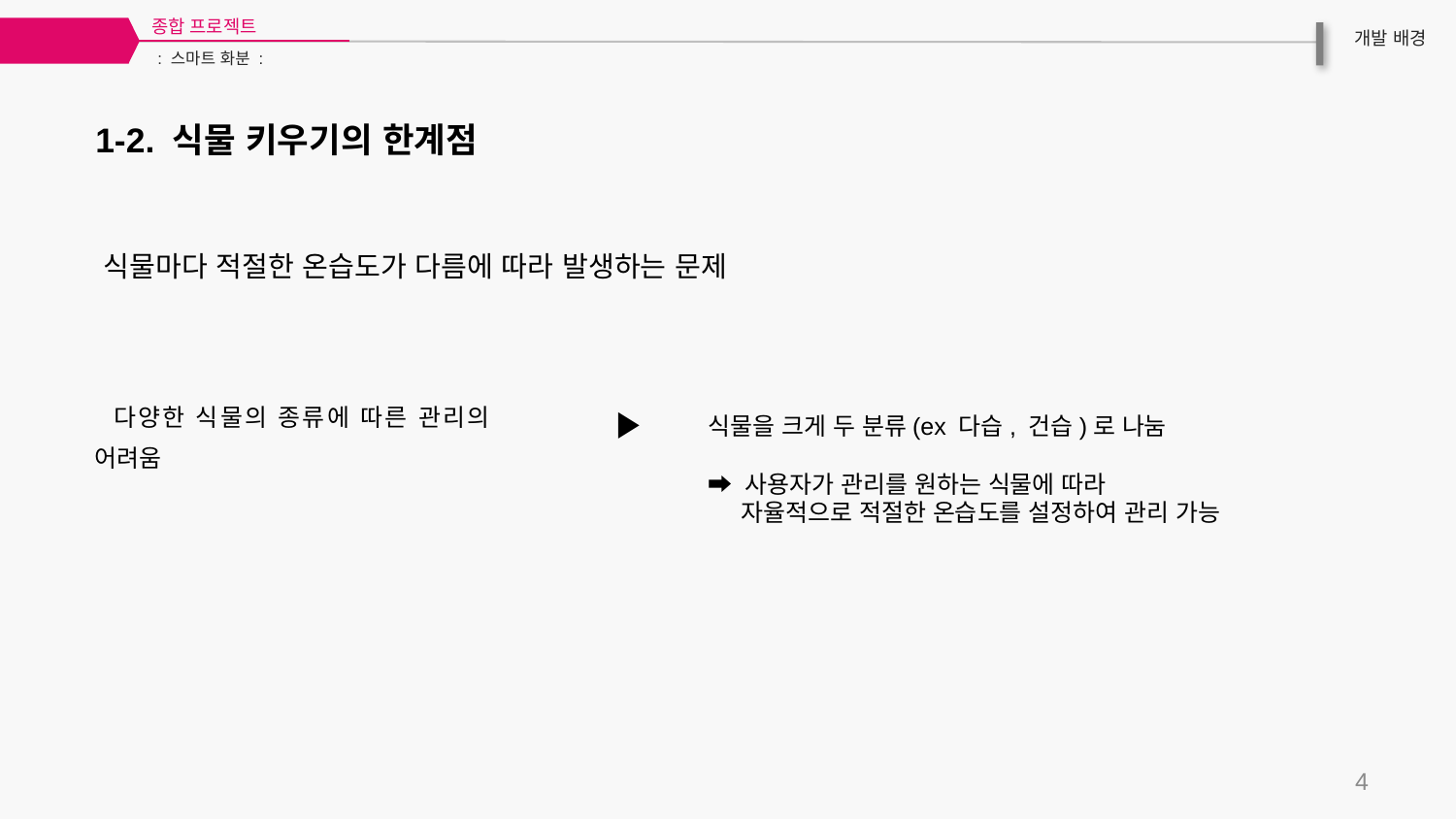

종합 프로젝트

01
개발 배경

: 스마트 화분 :
1-2. 식물 키우기의 한계점
식물마다 적절한 온습도가 다름에 따라 발생하는 문제

 다양한 식물의 종류에 따른 관리의        어려움

식물을 크게 두 분류(ex 다습, 건습)로 나눔

➡ 사용자가 관리를 원하는 식물에 따라
    자율적으로 적절한 온습도를 설정하여 관리 가능
▶
4